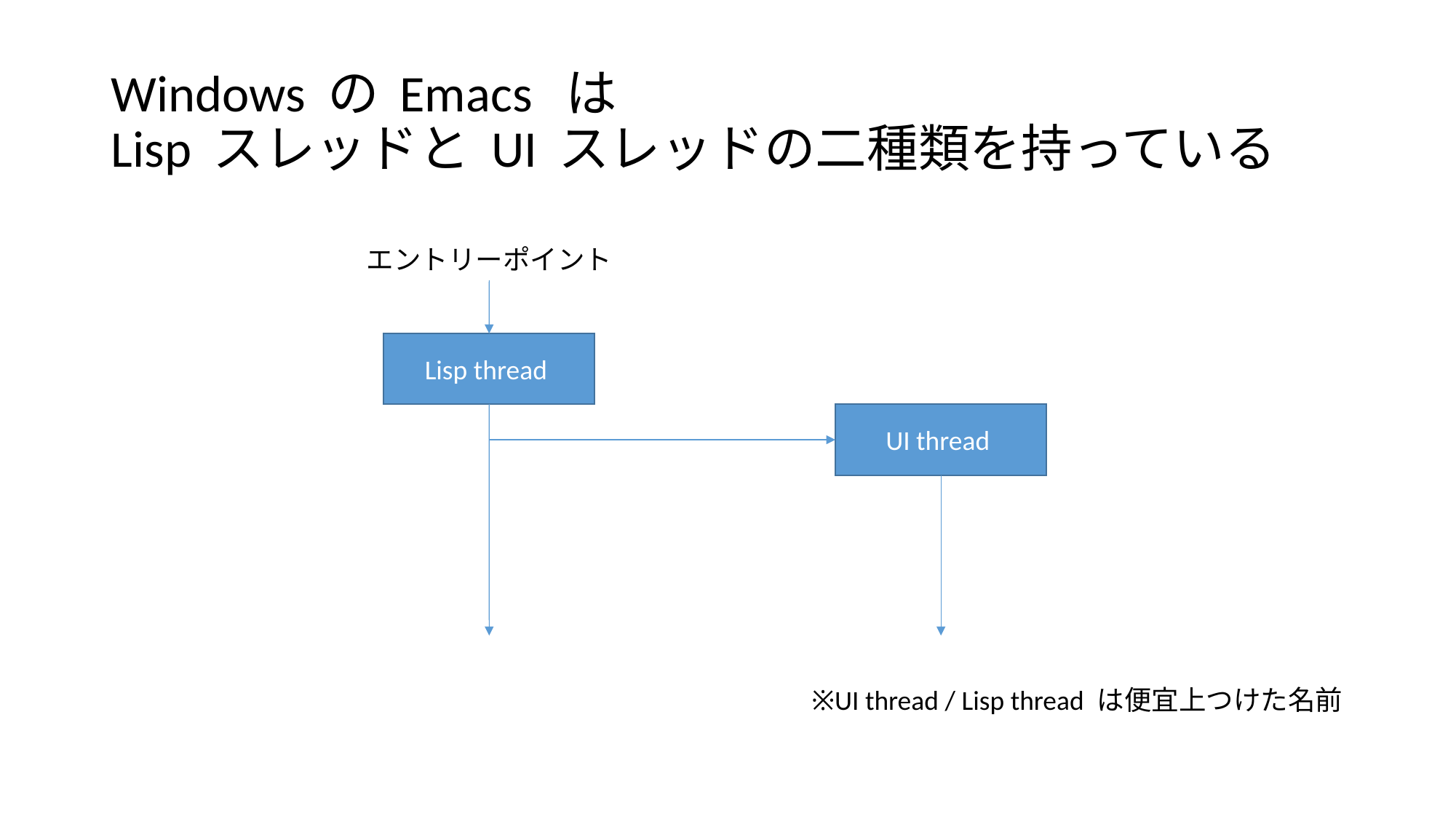

# Windows の Emacs  は Lisp スレッドと UI スレッドの二種類を持っている
エントリーポイント
Lisp thread
UI thread
※UI thread / Lisp thread は便宜上つけた名前